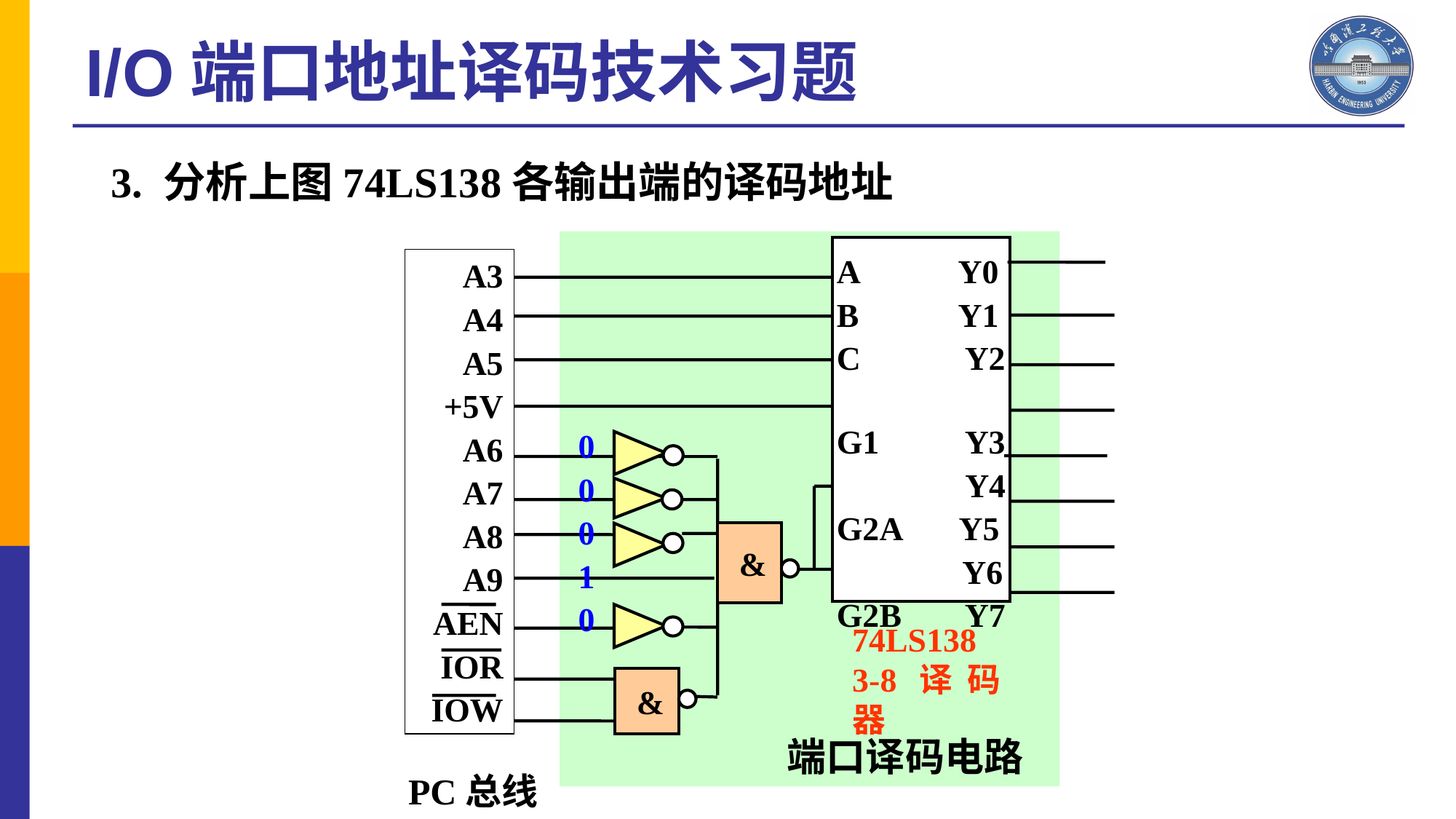

I/O端口地址译码技术习题
3. 分析上图74LS138各输出端的译码地址
218H

A            Y0
B            Y1
C            Y2
G1          Y3
               Y4
G2A       Y5
               Y6
G2B       Y7

0
0
0
1
0

A3
A4
A5
+5V
A6
A7
A8
A9
AEN
IOR
IOW

&

74LS138
3-8译码器

&

端口译码电路
PC总线